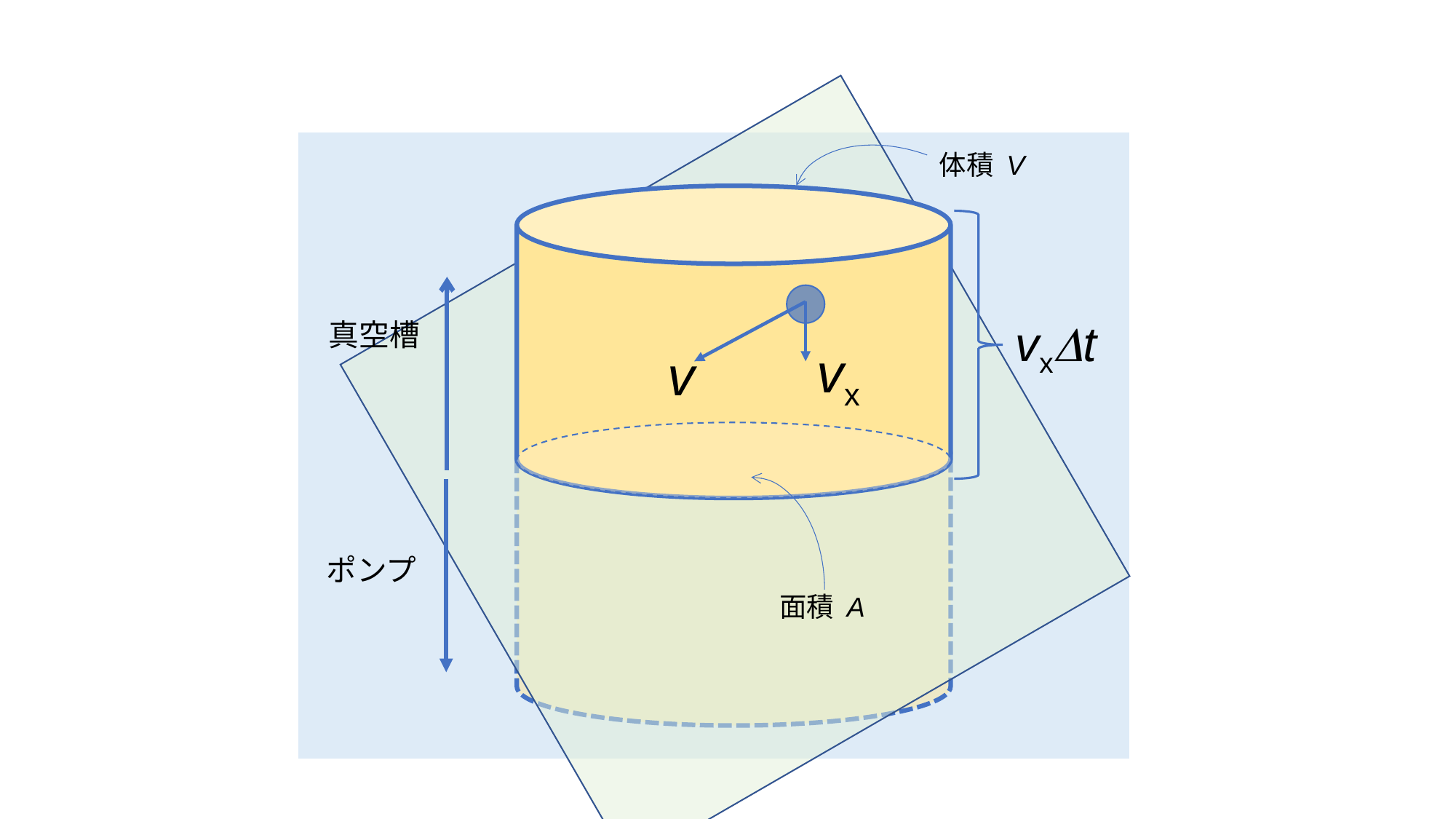

体積 V

vxΔt
vx
v

ポンプ
面積 A

真空槽